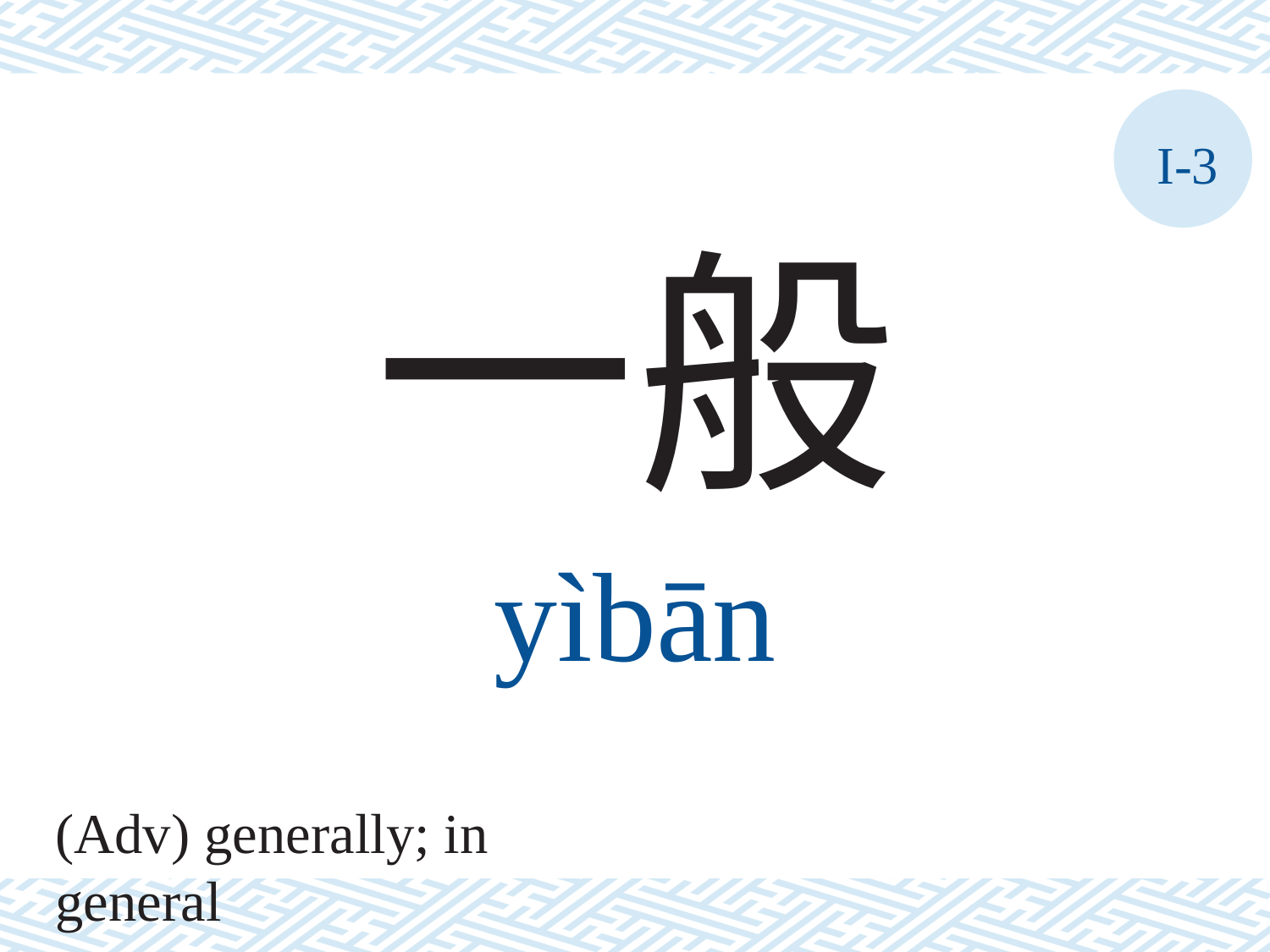

I-3
一般
yìbān
(Adv) generally; in general